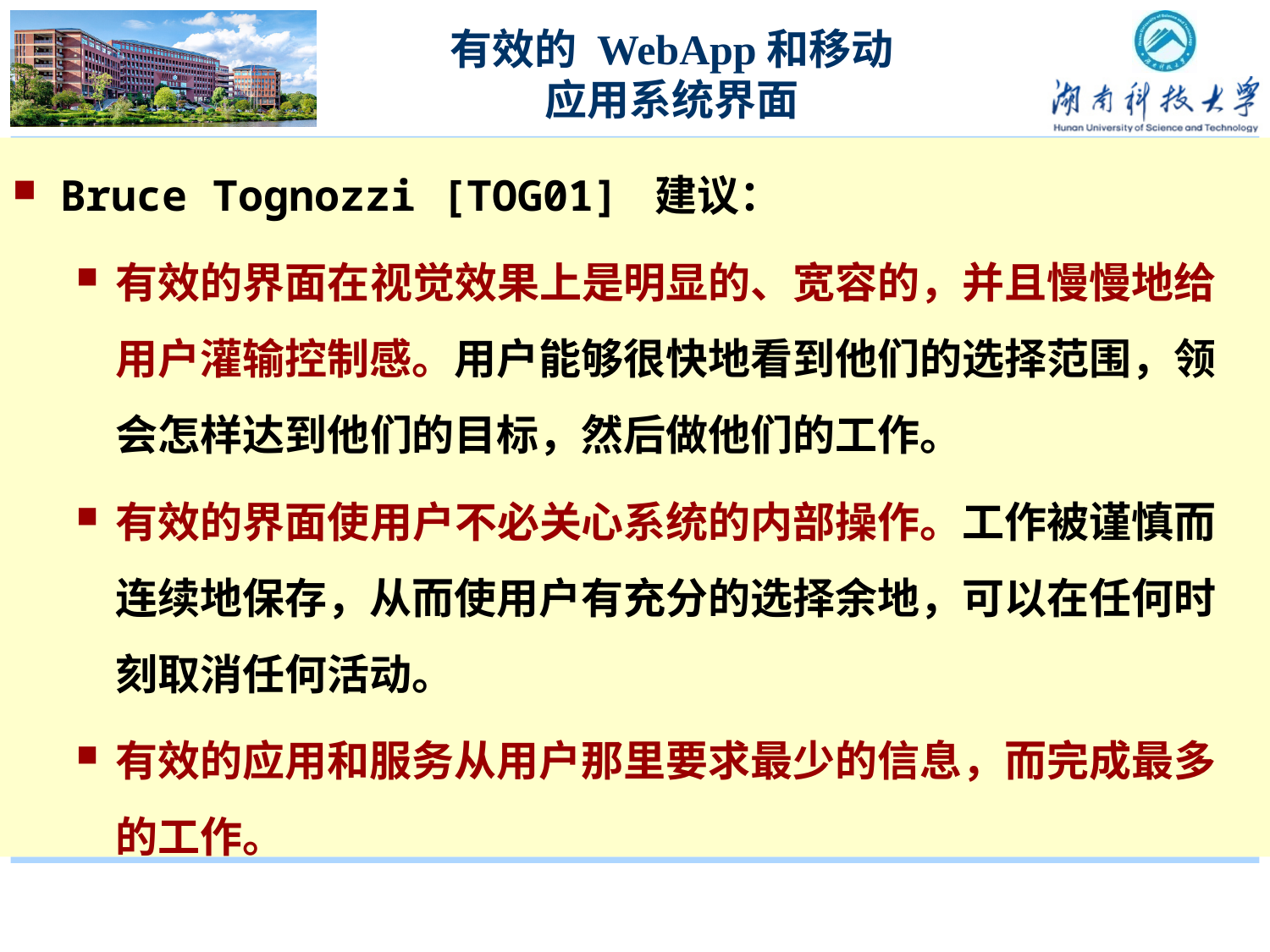

# 有效的 WebApp和移动 应用系统界面
Bruce Tognozzi [TOG01] 建议：
有效的界面在视觉效果上是明显的、宽容的，并且慢慢地给用户灌输控制感。用户能够很快地看到他们的选择范围，领会怎样达到他们的目标，然后做他们的工作。
有效的界面使用户不必关心系统的内部操作。工作被谨慎而连续地保存，从而使用户有充分的选择余地，可以在任何时刻取消任何活动。
有效的应用和服务从用户那里要求最少的信息，而完成最多的工作。
21